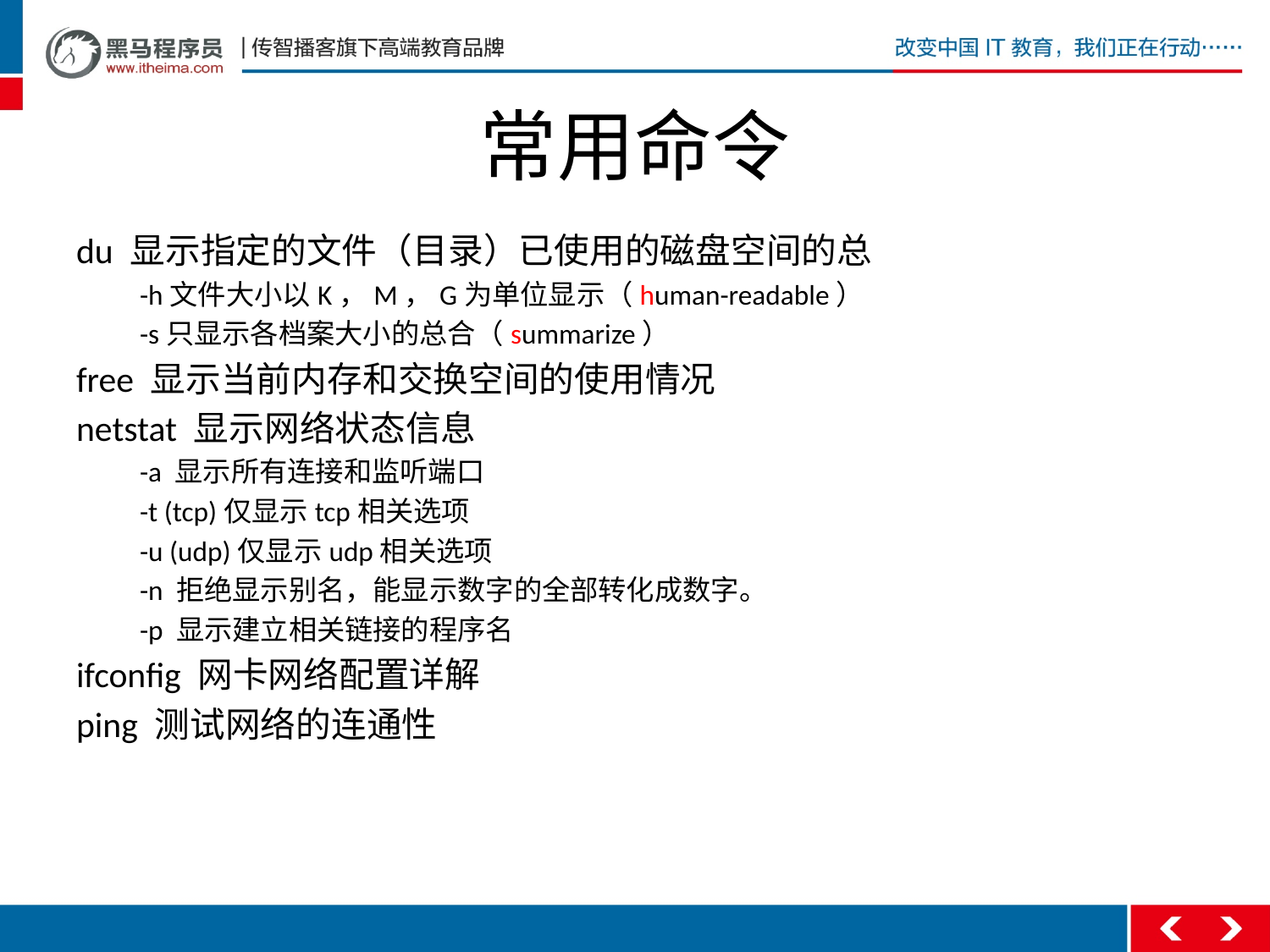

# 常用命令
du 显示指定的文件（目录）已使用的磁盘空间的总
-h文件大小以K，M，G为单位显示（human-readable）
-s只显示各档案大小的总合（summarize）
free 显示当前内存和交换空间的使用情况
netstat 显示网络状态信息
-a 显示所有连接和监听端口
-t (tcp)仅显示tcp相关选项
-u (udp)仅显示udp相关选项
-n 拒绝显示别名，能显示数字的全部转化成数字。
-p 显示建立相关链接的程序名
ifconfig 网卡网络配置详解
ping 测试网络的连通性